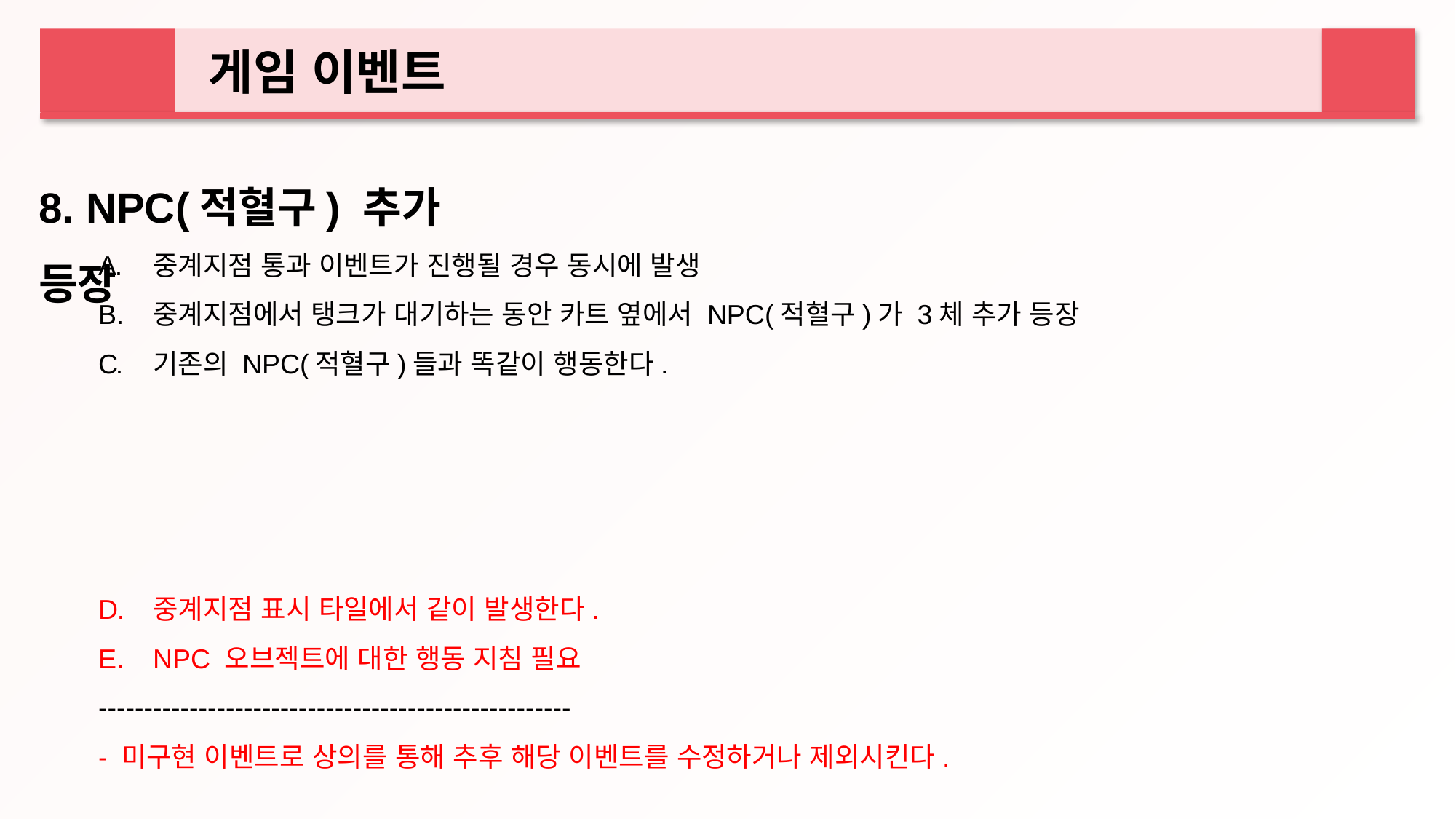

게임 이벤트

8. NPC(적혈구) 추가 등장
중계지점 통과 이벤트가 진행될 경우 동시에 발생
중계지점에서 탱크가 대기하는 동안 카트 옆에서 NPC(적혈구)가 3체 추가 등장
기존의 NPC(적혈구)들과 똑같이 행동한다.

중계지점 표시 타일에서 같이 발생한다.
NPC 오브젝트에 대한 행동 지침 필요
----------------------------------------------------
- 미구현 이벤트로 상의를 통해 추후 해당 이벤트를 수정하거나 제외시킨다.